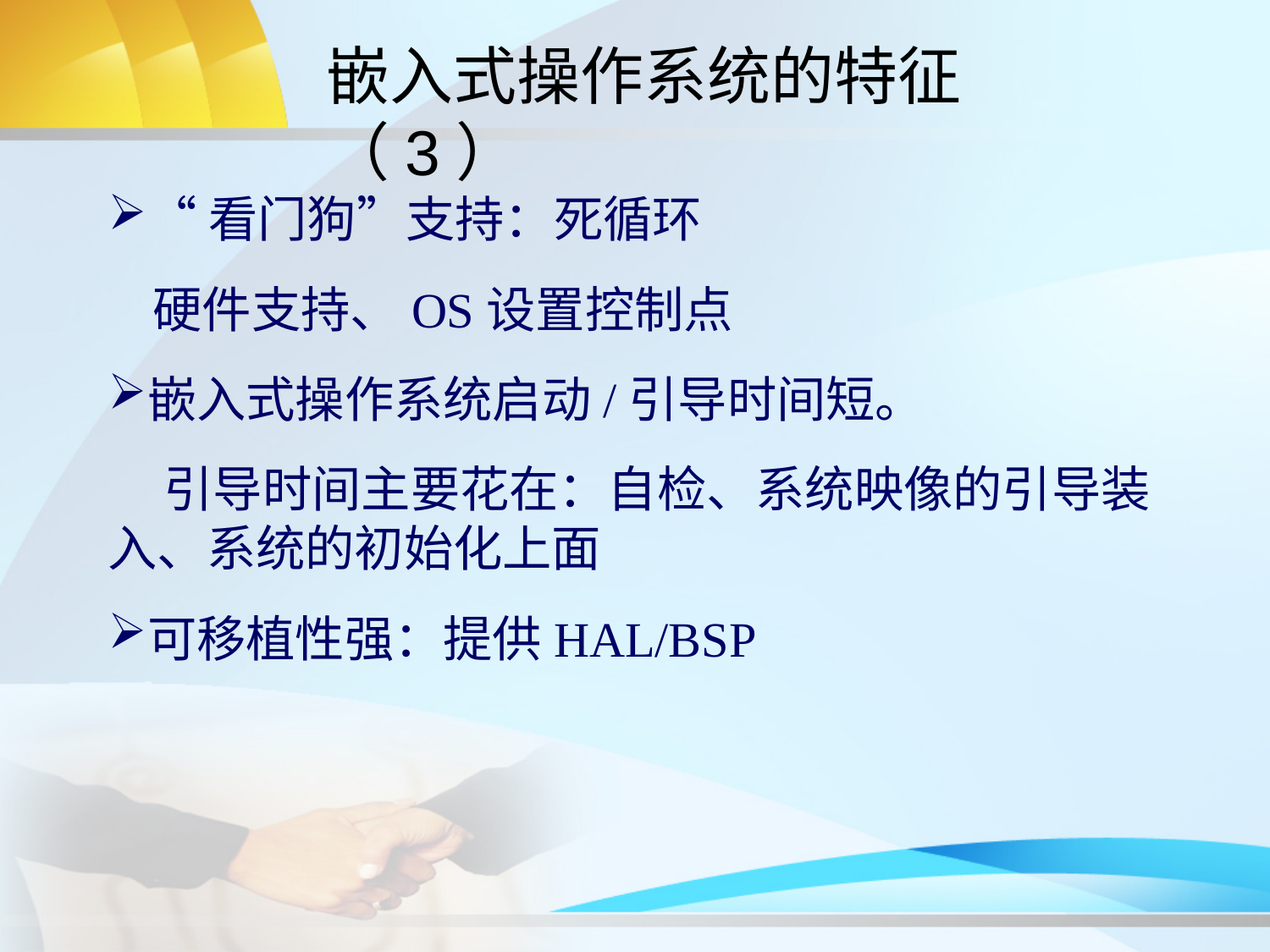

# 嵌入式操作系统的特征（3）

“看门狗”支持：死循环
   硬件支持、OS设置控制点
嵌入式操作系统启动/引导时间短。
    引导时间主要花在：自检、系统映像的引导装入、系统的初始化上面
可移植性强：提供HAL/BSP